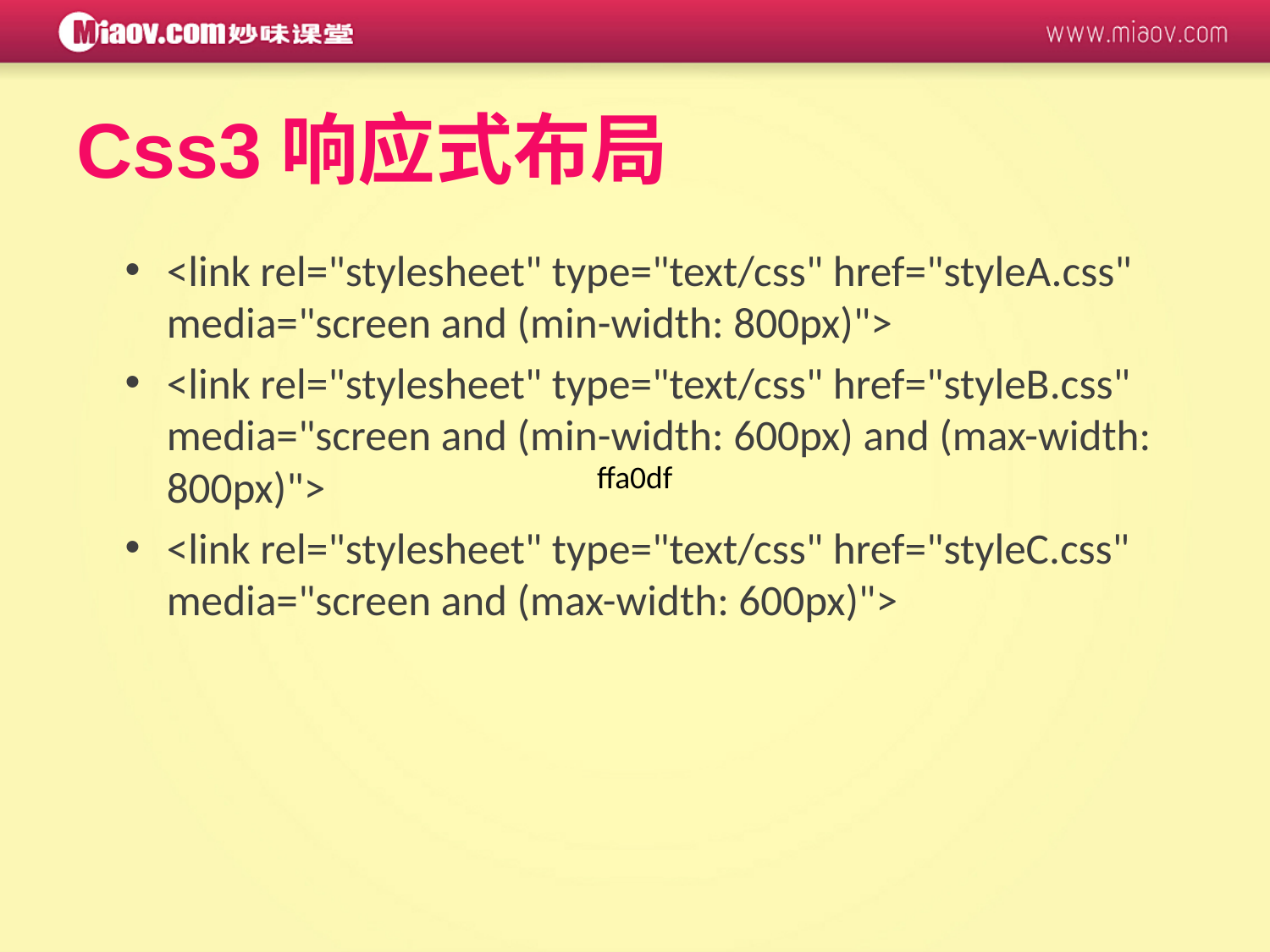

# Css3响应式布局

<link rel="stylesheet" type="text/css" href="styleA.css"  media="screen and (min-width: 800px)">
<link rel="stylesheet" type="text/css" href="styleB.css" media="screen and (min-width: 600px) and (max-width: 800px)">
<link rel="stylesheet" type="text/css" href="styleC.css"    media="screen and (max-width: 600px)">

ffa0df